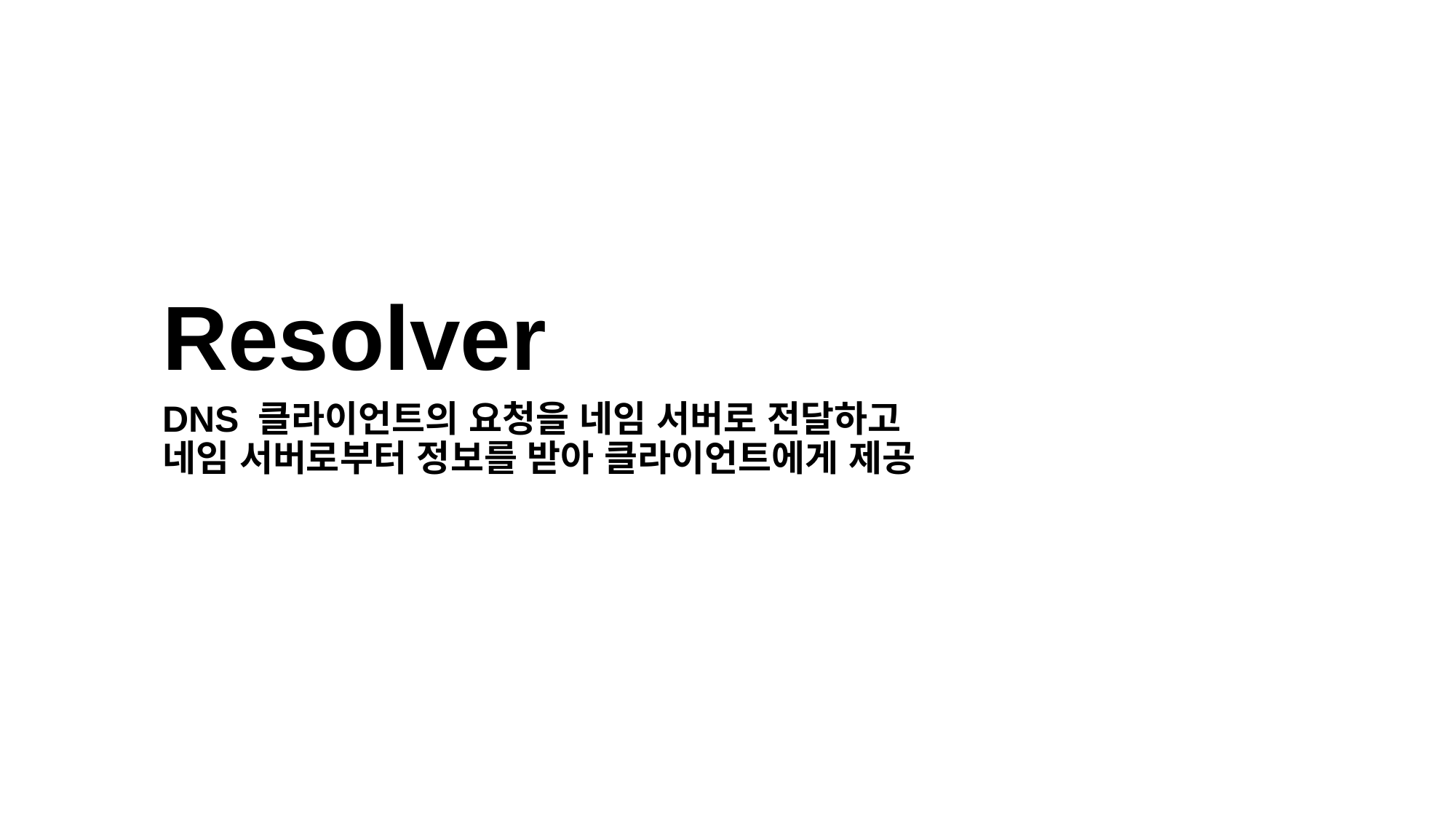

# Resolver
DNS 클라이언트의 요청을 네임 서버로 전달하고
네임 서버로부터 정보를 받아 클라이언트에게 제공